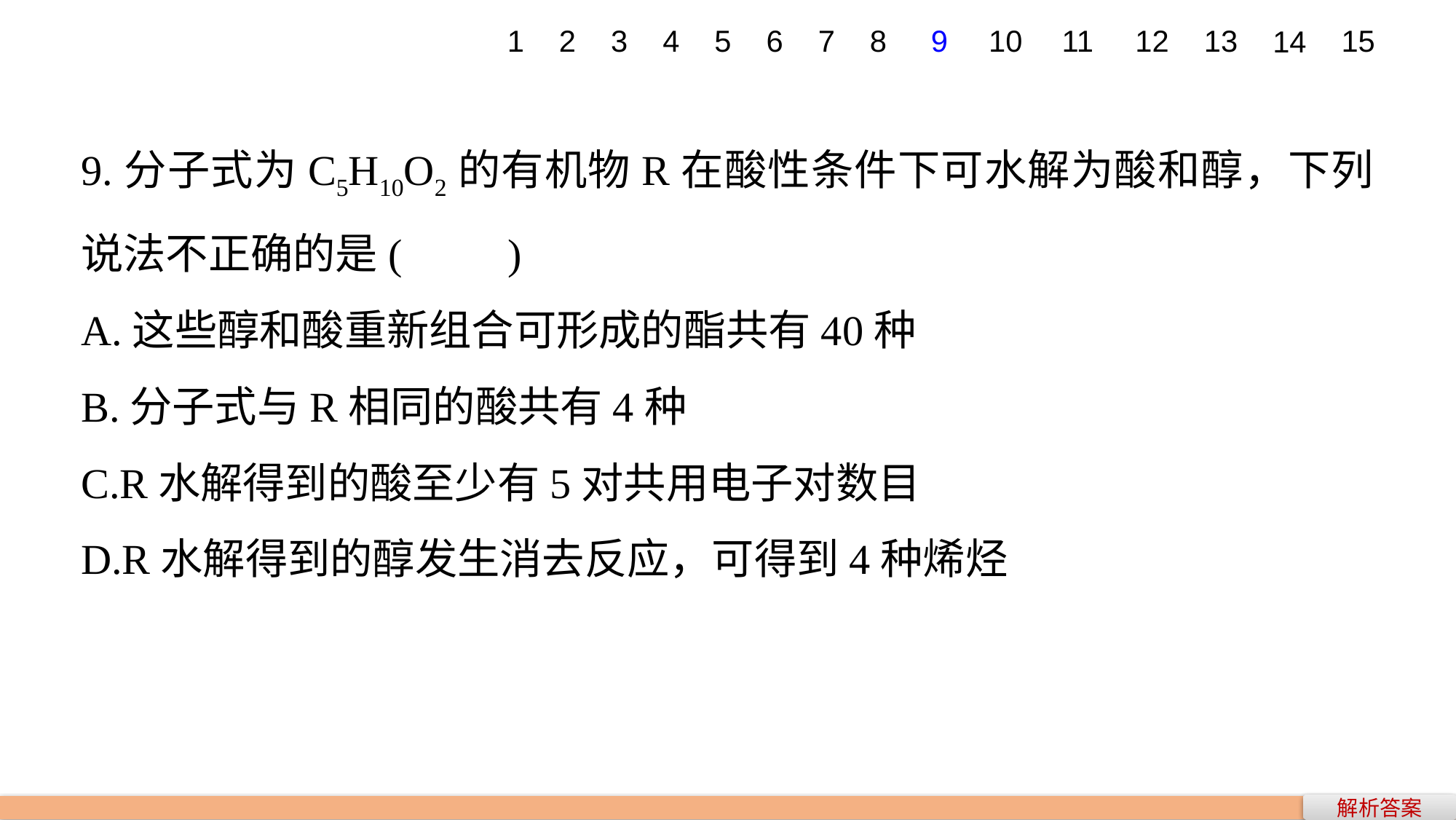

1
2
3
4
5
6
7
8
9
10
12
13
15
11
14
9.分子式为C5H10O2的有机物R在酸性条件下可水解为酸和醇，下列说法不正确的是(　　)
A.这些醇和酸重新组合可形成的酯共有40种
B.分子式与R相同的酸共有4种
C.R水解得到的酸至少有5对共用电子对数目
D.R水解得到的醇发生消去反应，可得到4种烯烃
解析答案